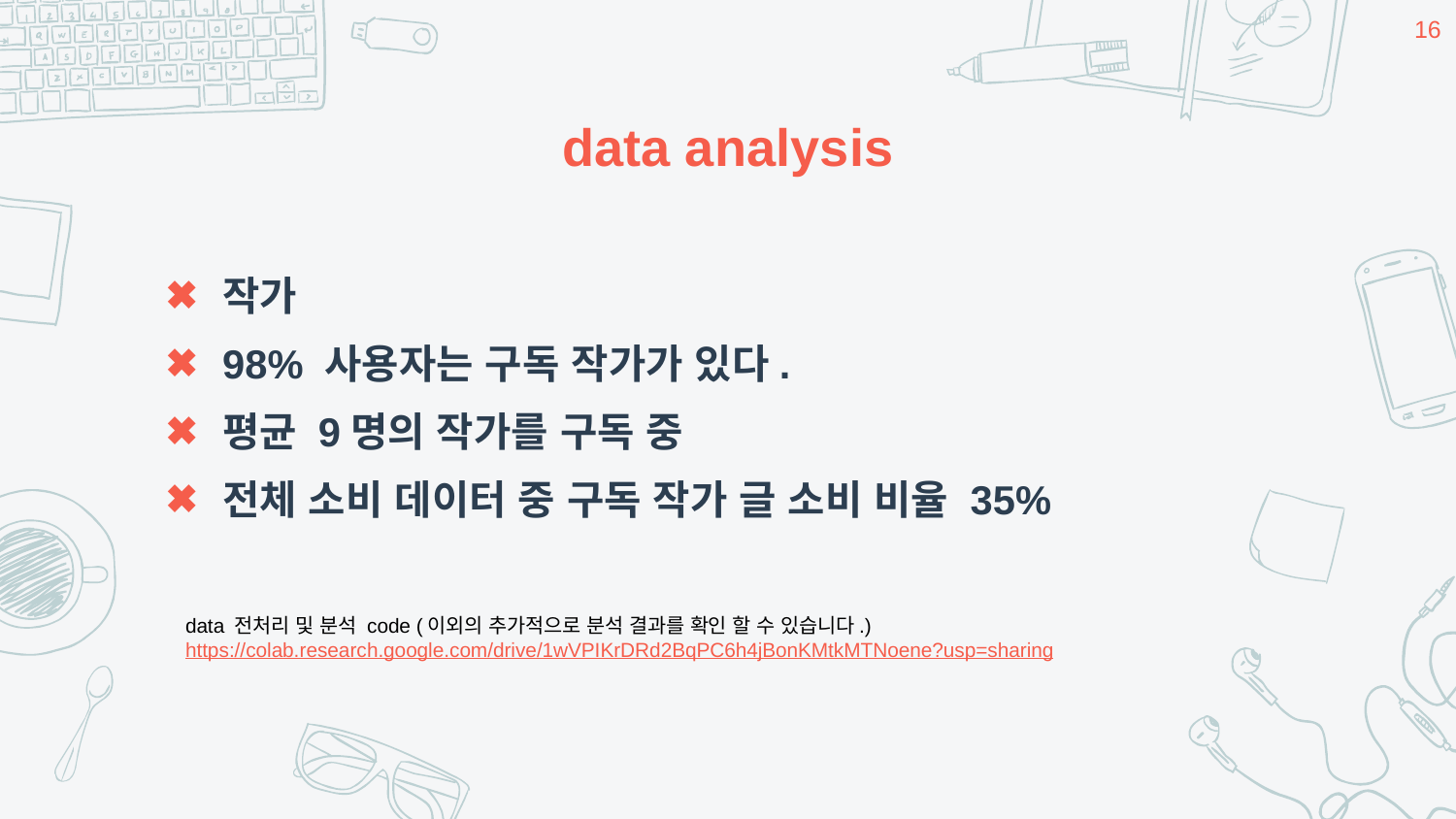

16
# data analysis
작가
98% 사용자는 구독 작가가 있다.
평균 9명의 작가를 구독 중
전체 소비 데이터 중 구독 작가 글 소비 비율 35%

data 전처리 및 분석 code (이외의 추가적으로 분석 결과를 확인 할 수 있습니다.)
https://colab.research.google.com/drive/1wVPIKrDRd2BqPC6h4jBonKMtkMTNoene?usp=sharing